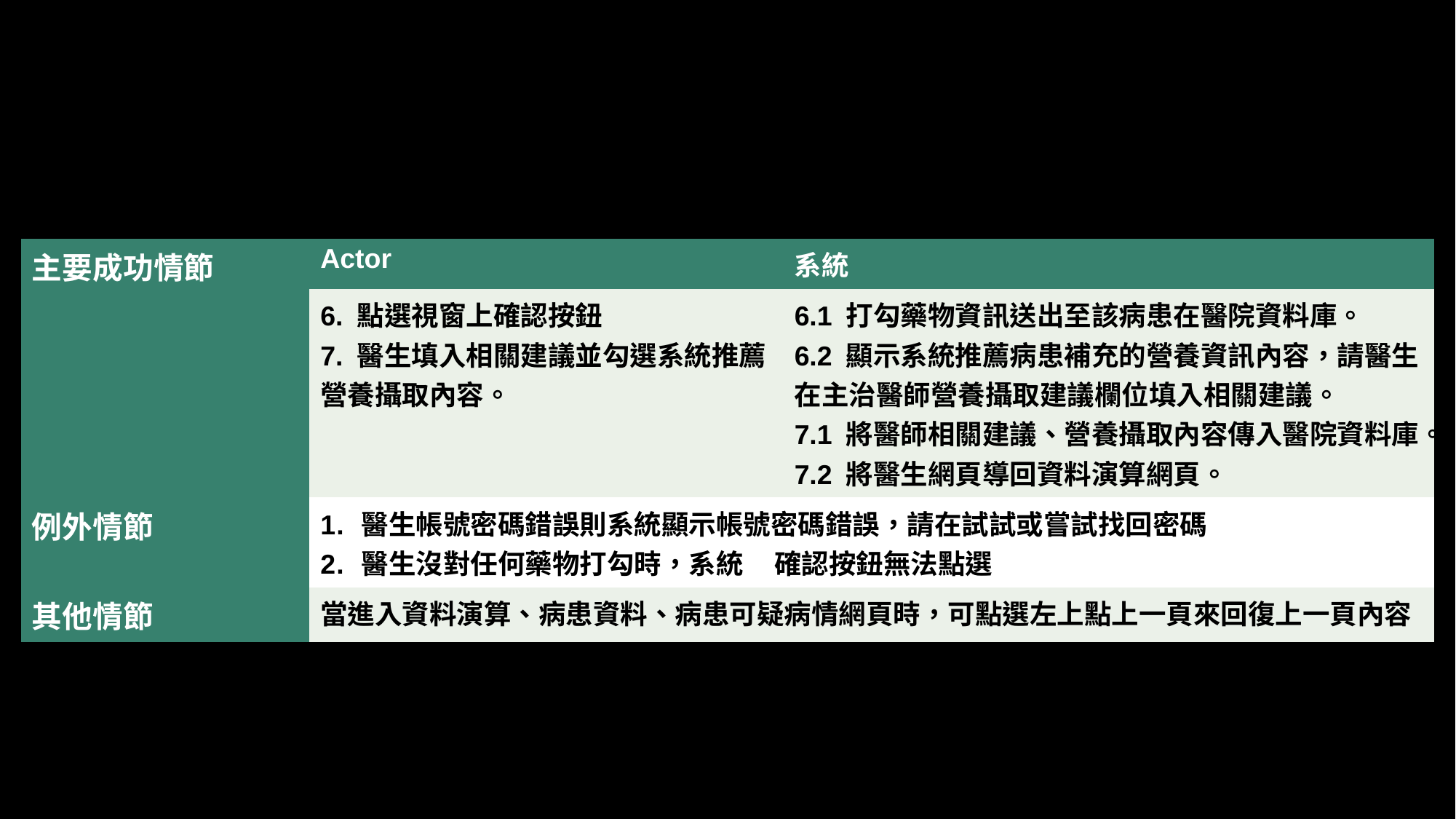

| 主要成功情節 | Actor | 系統 |
| --- | --- | --- |
|  | 6. 點選視窗上確認按鈕 7. 醫生填入相關建議並勾選系統推薦營養攝取內容。 | 6.1 打勾藥物資訊送出至該病患在醫院資料庫。 6.2 顯示系統推薦病患補充的營養資訊內容，請醫生在主治醫師營養攝取建議欄位填入相關建議。 7.1 將醫師相關建議、營養攝取內容傳入醫院資料庫。 7.2 將醫生網頁導回資料演算網頁。 |
| 例外情節 | 醫生帳號密碼錯誤則系統顯示帳號密碼錯誤，請在試試或嘗試找回密碼 醫生沒對任何藥物打勾時，系統 確認按鈕無法點選 |  |
| 其他情節 | 當進入資料演算、病患資料、病患可疑病情網頁時，可點選左上點上一頁來回復上一頁內容 |  |